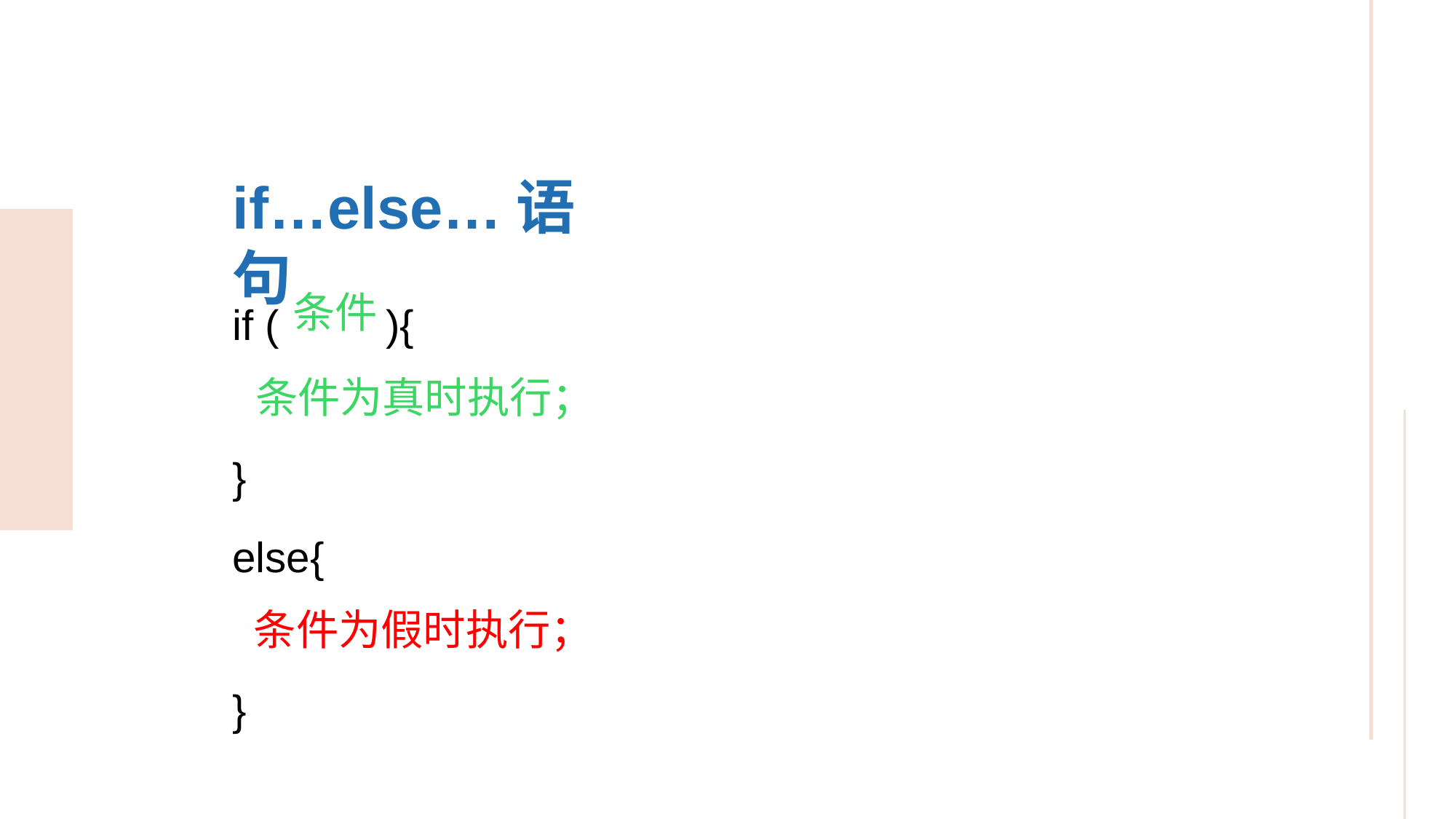

if…else…语句
if (         ){
}
条件
条件为真时执行；
else{
}
条件为假时执行；